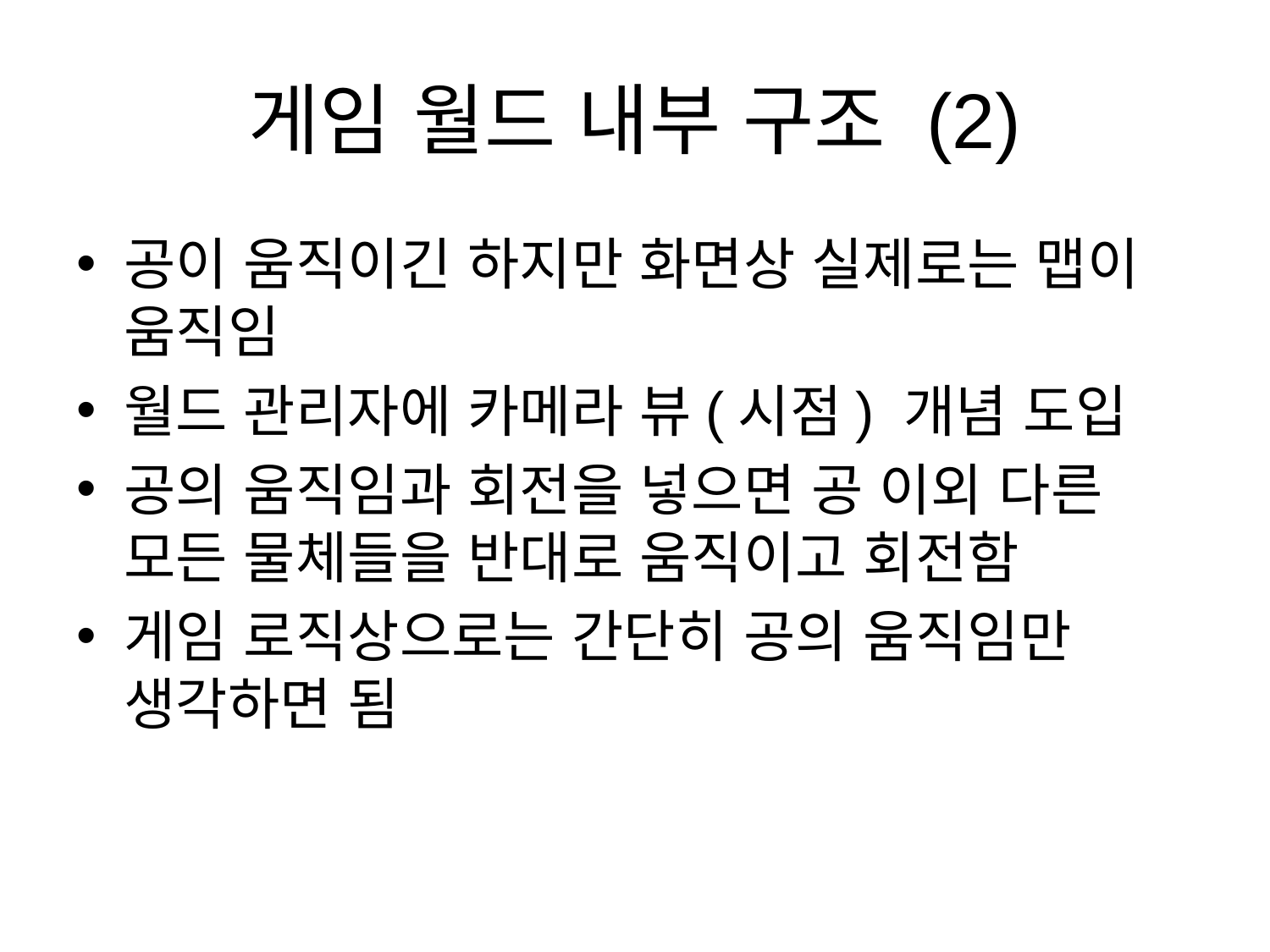

# 게임 월드 내부 구조 (2)
공이 움직이긴 하지만 화면상 실제로는 맵이 움직임
월드 관리자에 카메라 뷰(시점) 개념 도입
공의 움직임과 회전을 넣으면 공 이외 다른 모든 물체들을 반대로 움직이고 회전함
게임 로직상으로는 간단히 공의 움직임만 생각하면 됨